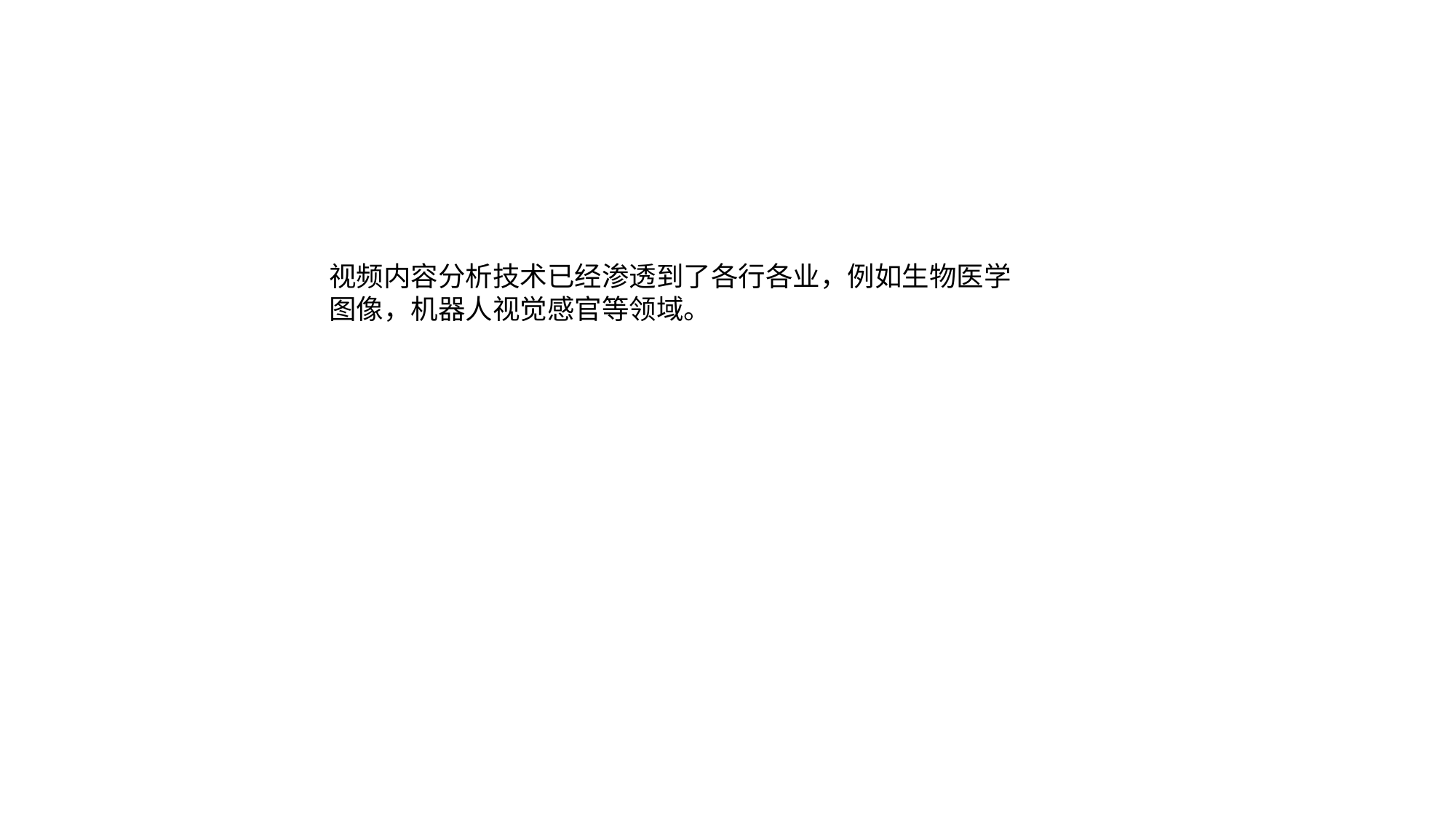

视频内容分析技术已经渗透到了各行各业，例如生物医学图像，机器人视觉感官等领域。